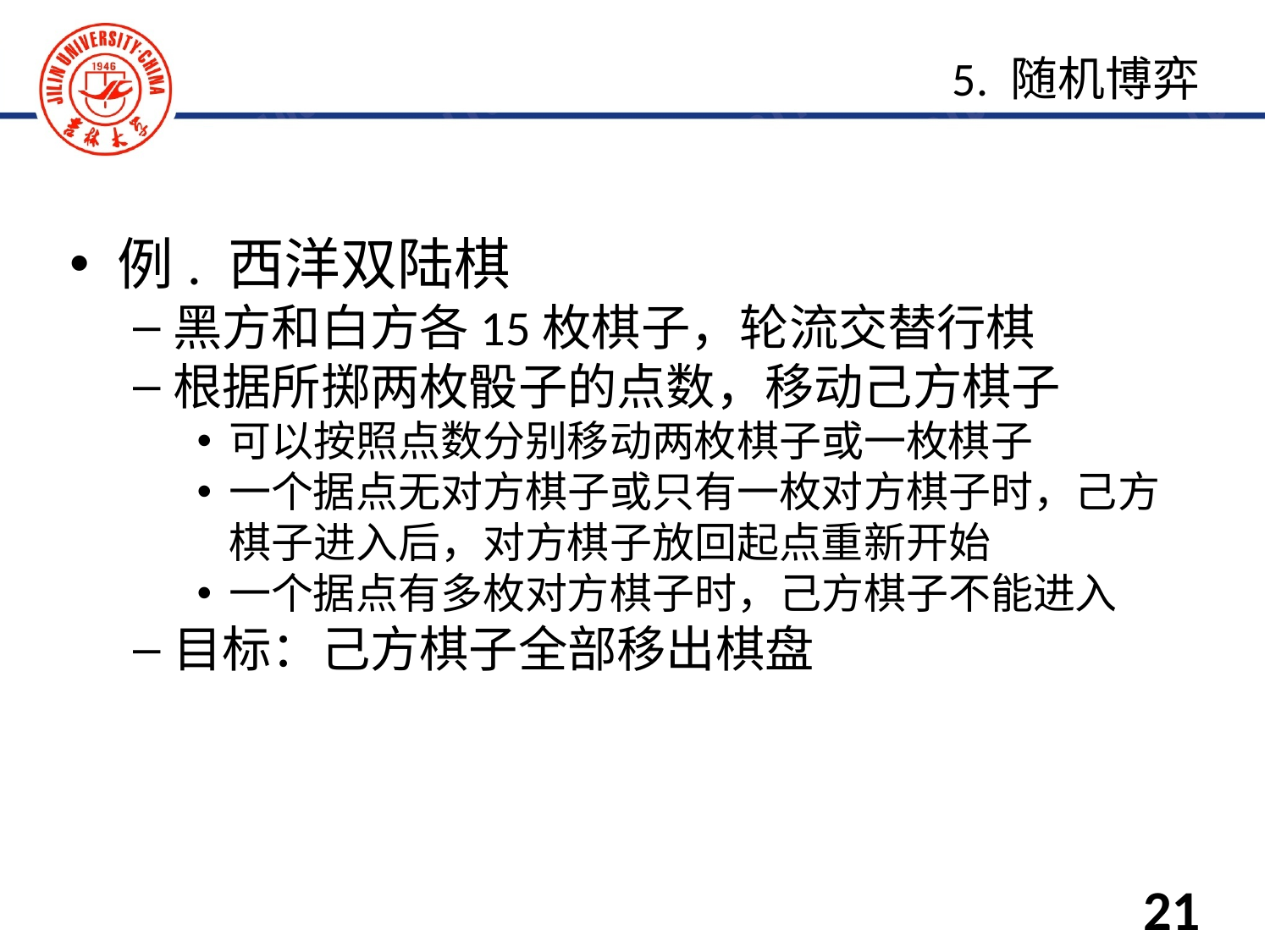

例. 西洋双陆棋
黑方和白方各15枚棋子，轮流交替行棋
根据所掷两枚骰子的点数，移动己方棋子
可以按照点数分别移动两枚棋子或一枚棋子
一个据点无对方棋子或只有一枚对方棋子时，己方棋子进入后，对方棋子放回起点重新开始
一个据点有多枚对方棋子时，己方棋子不能进入
目标：己方棋子全部移出棋盘
5. 随机博弈
21